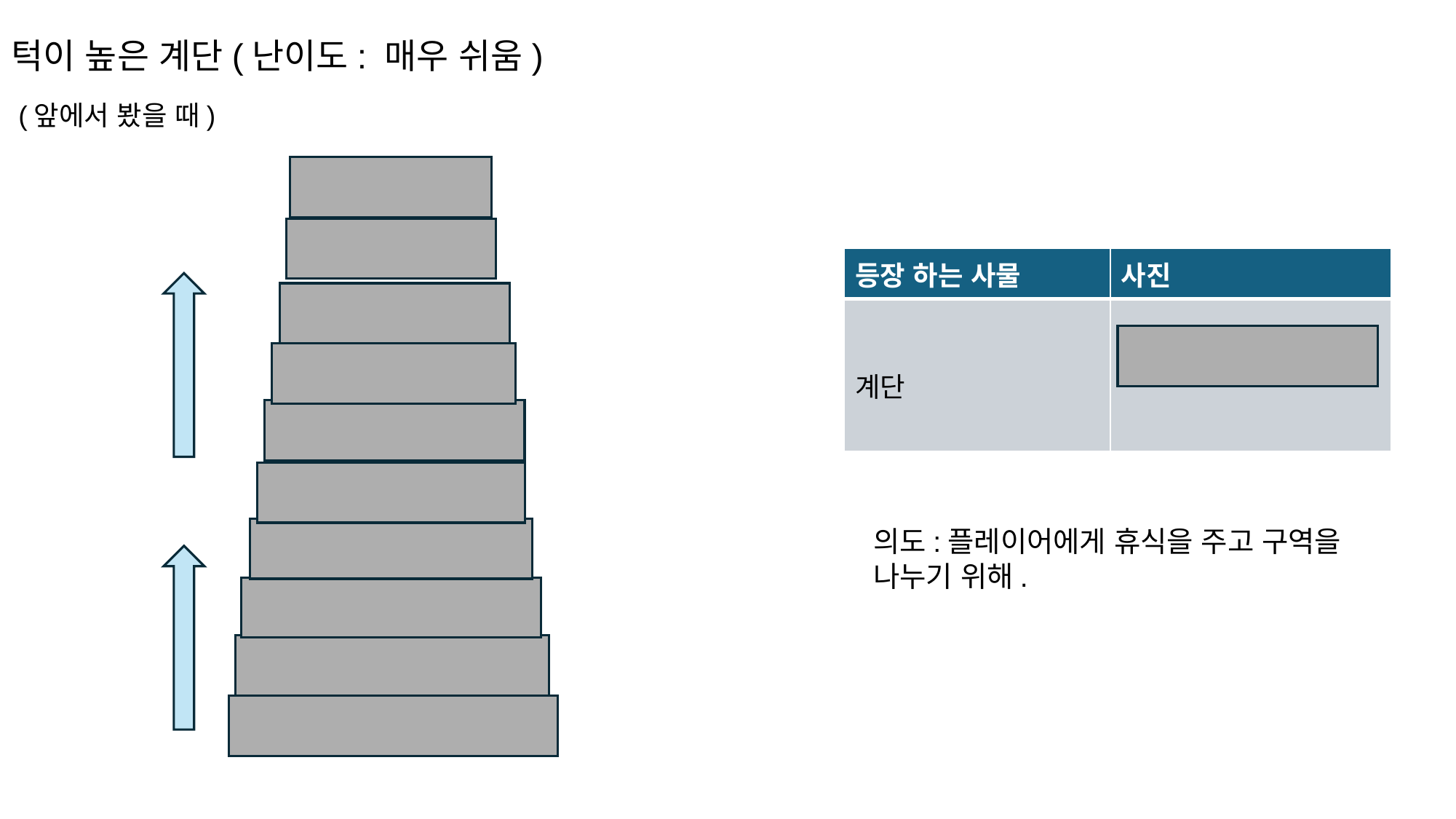

# 턱이 높은 계단(난이도: 매우 쉬움)
(앞에서 봤을 때)

| 등장 하는 사물 | 사진 |
| --- | --- |
| 계단 |  |

의도:플레이어에게 휴식을 주고 구역을
나누기 위해.